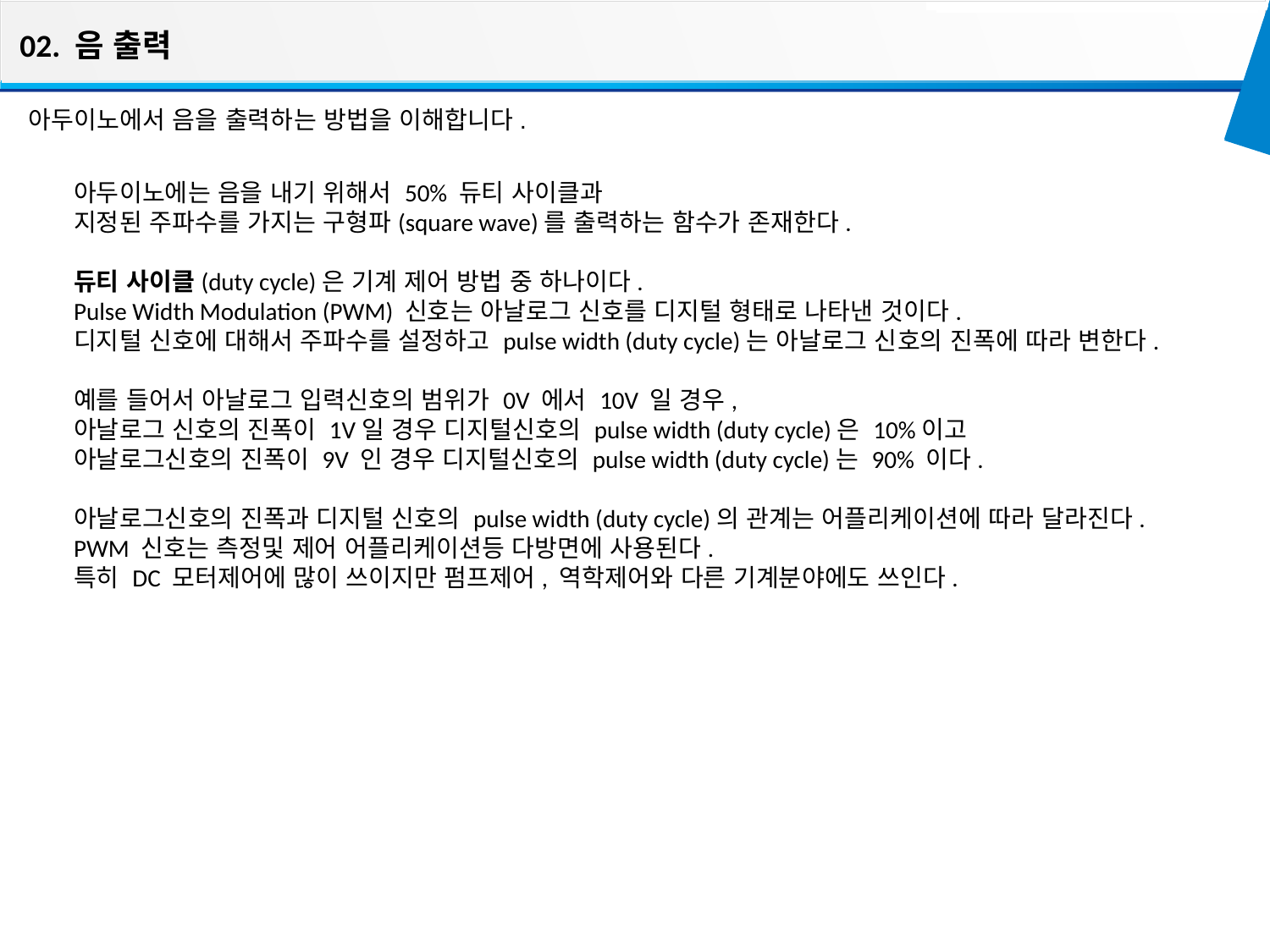

02. 음 출력

아두이노에서 음을 출력하는 방법을 이해합니다.
아두이노에는 음을 내기 위해서 50% 듀티 사이클과
지정된 주파수를 가지는 구형파(square wave)를 출력하는 함수가 존재한다.

듀티 사이클(duty cycle)은 기계 제어 방법 중 하나이다.
Pulse Width Modulation (PWM) 신호는 아날로그 신호를 디지털 형태로 나타낸 것이다.
디지털 신호에 대해서 주파수를 설정하고 pulse width (duty cycle)는 아날로그 신호의 진폭에 따라 변한다.

예를 들어서 아날로그 입력신호의 범위가 0V 에서 10V 일 경우,
아날로그 신호의 진폭이 1V일 경우 디지털신호의 pulse width (duty cycle)은 10%이고
아날로그신호의 진폭이 9V 인 경우 디지털신호의 pulse width (duty cycle)는 90% 이다.

아날로그신호의 진폭과 디지털 신호의 pulse width (duty cycle)의 관계는 어플리케이션에 따라 달라진다.
PWM 신호는 측정및 제어 어플리케이션등 다방면에 사용된다.
특히 DC 모터제어에 많이 쓰이지만 펌프제어, 역학제어와 다른 기계분야에도 쓰인다.